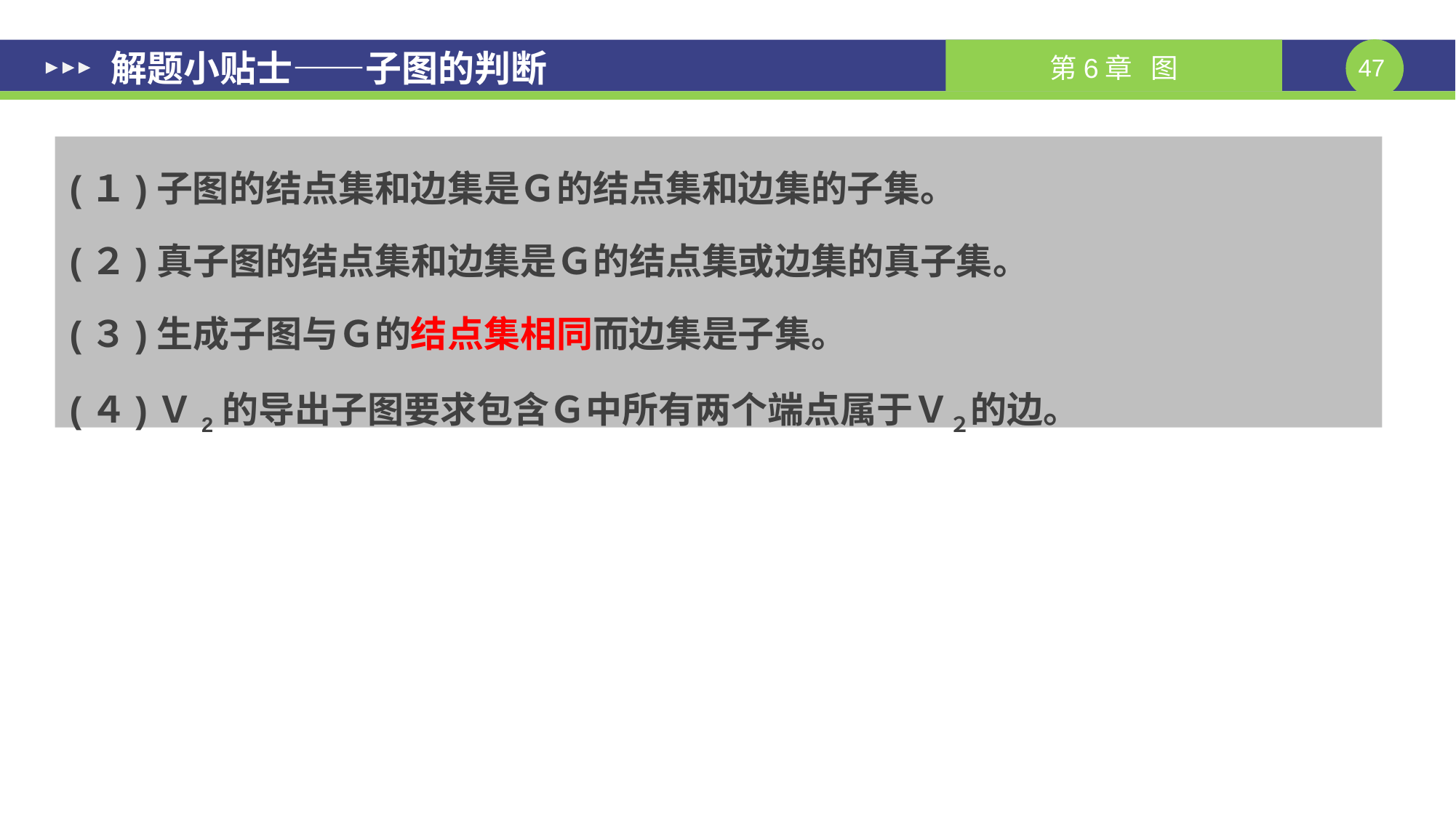

解题小贴士——子图的判断
(１)子图的结点集和边集是Ｇ的结点集和边集的子集。
(２)真子图的结点集和边集是Ｇ的结点集或边集的真子集。
(３)生成子图与Ｇ的结点集相同而边集是子集。
(４)Ｖ2的导出子图要求包含Ｇ中所有两个端点属于Ｖ２的边。